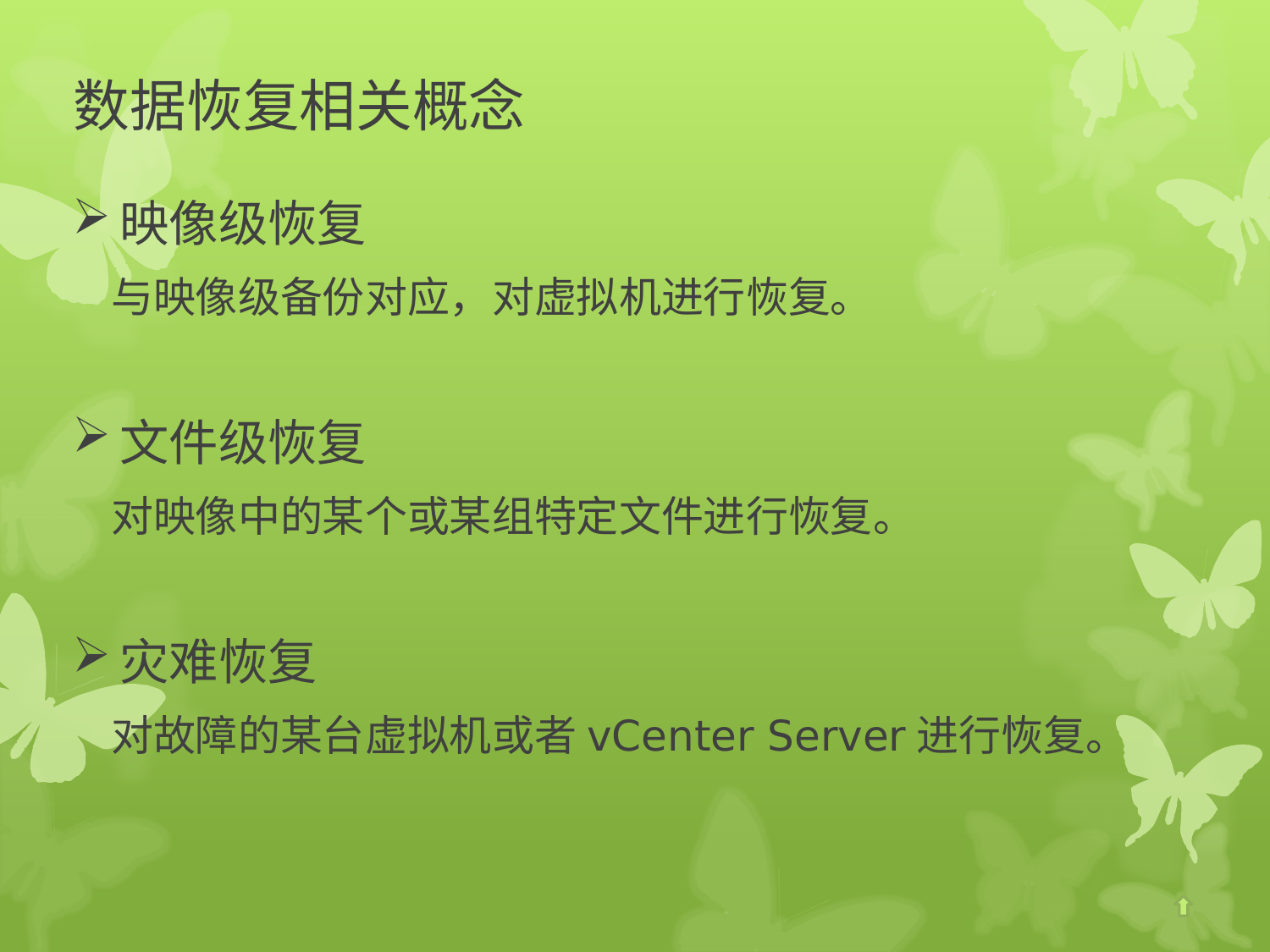

# 数据恢复相关概念
映像级恢复
   与映像级备份对应，对虚拟机进行恢复。

文件级恢复
   对映像中的某个或某组特定文件进行恢复。

灾难恢复
   对故障的某台虚拟机或者vCenter Server进行恢复。